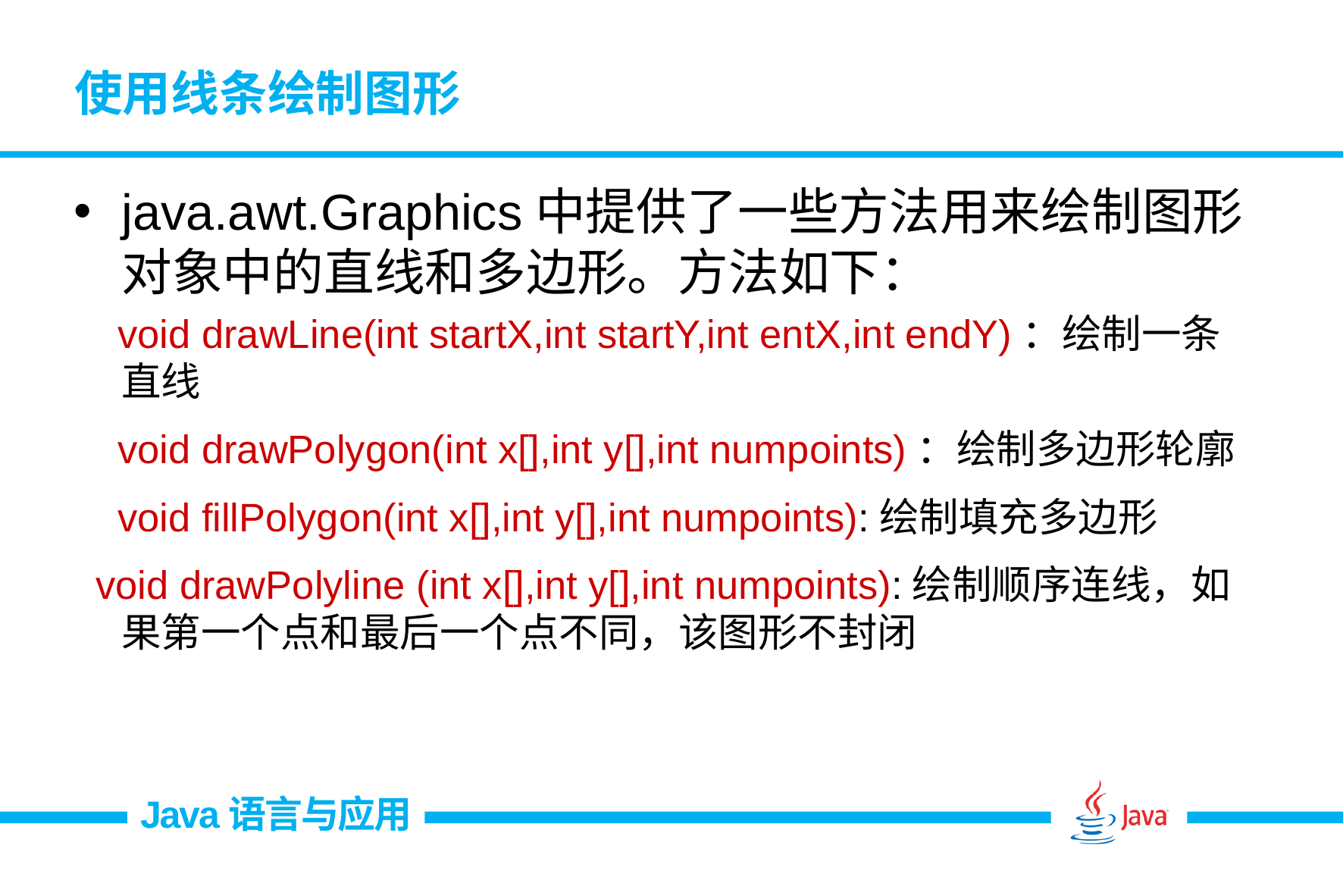

# 使用线条绘制图形
java.awt.Graphics中提供了一些方法用来绘制图形对象中的直线和多边形。方法如下：
    void drawLine(int startX,int startY,int entX,int endY)：绘制一条直线
    void drawPolygon(int x[],int y[],int numpoints)：绘制多边形轮廓
    void fillPolygon(int x[],int y[],int numpoints):绘制填充多边形
  void drawPolyline (int x[],int y[],int numpoints):绘制顺序连线，如果第一个点和最后一个点不同，该图形不封闭